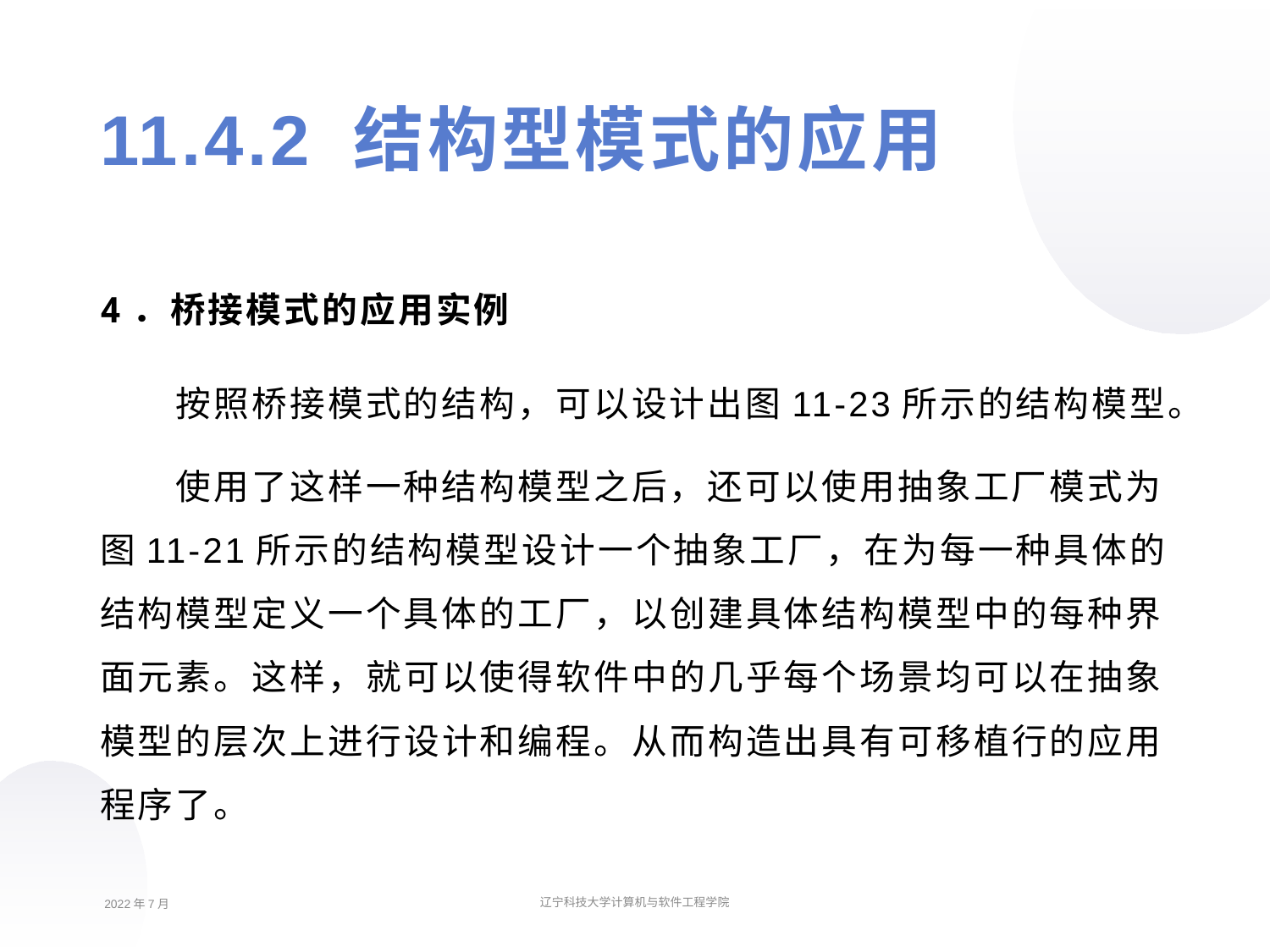

11.4.2 结构型模式的应用
4．桥接模式的应用实例
按照桥接模式的结构，可以设计出图11-23所示的结构模型。
使用了这样一种结构模型之后，还可以使用抽象工厂模式为图11-21所示的结构模型设计一个抽象工厂，在为每一种具体的结构模型定义一个具体的工厂，以创建具体结构模型中的每种界面元素。这样，就可以使得软件中的几乎每个场景均可以在抽象模型的层次上进行设计和编程。从而构造出具有可移植行的应用程序了。

2022年7月
辽宁科技大学计算机与软件工程学院
105